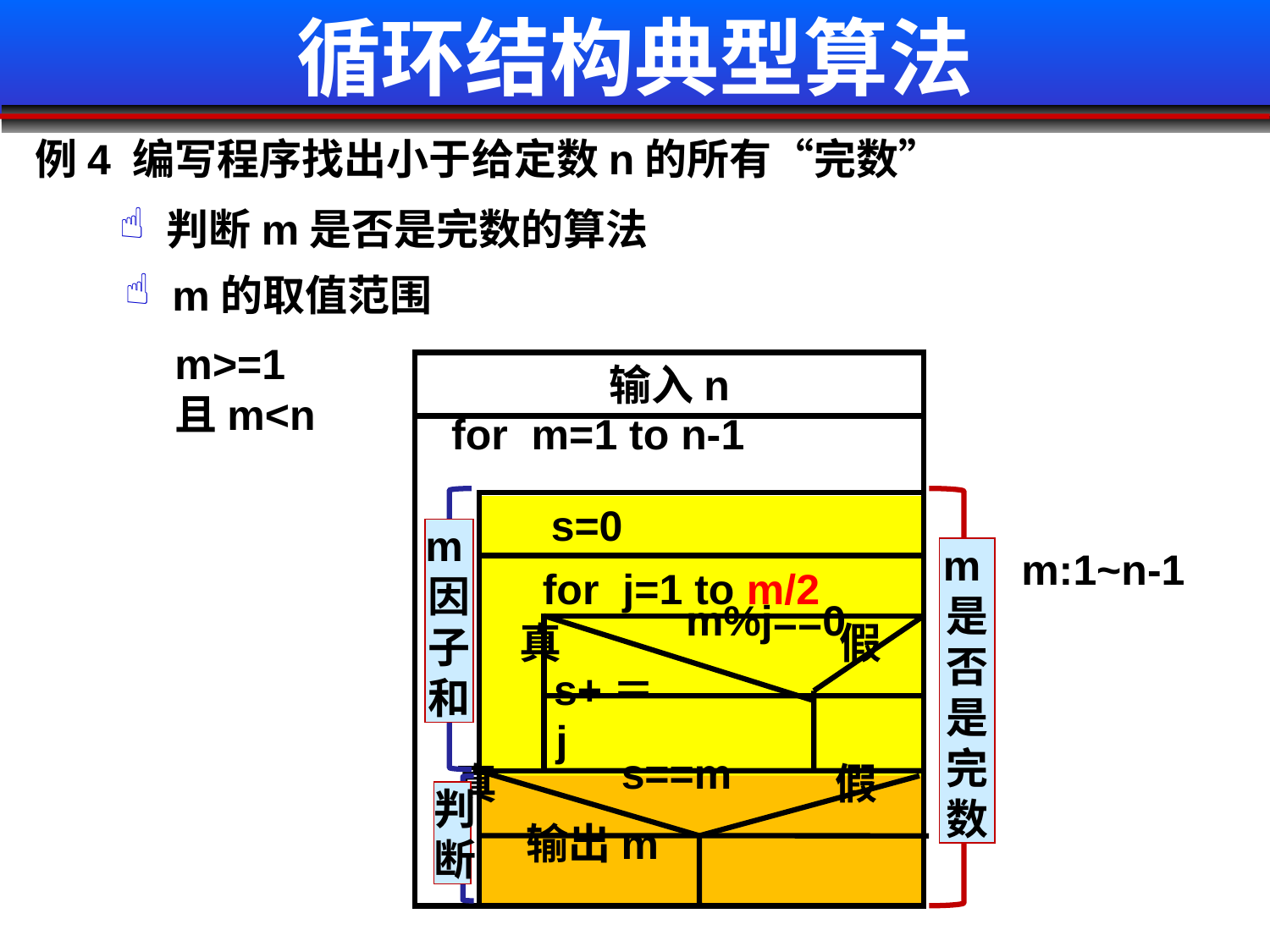

循环结构典型算法

例4 编写程序找出小于给定数n的所有“完数”
判断m是否是完数的算法
m的取值范围
m>=1
且m<n
输入n

for  m=1 to n-1

     s=0

m因子和
m是否是完数
m:1~n-1

for  j=1 to m/2
m%j==0

真
假

s+＝j
s==m

真

假
判断
输出m